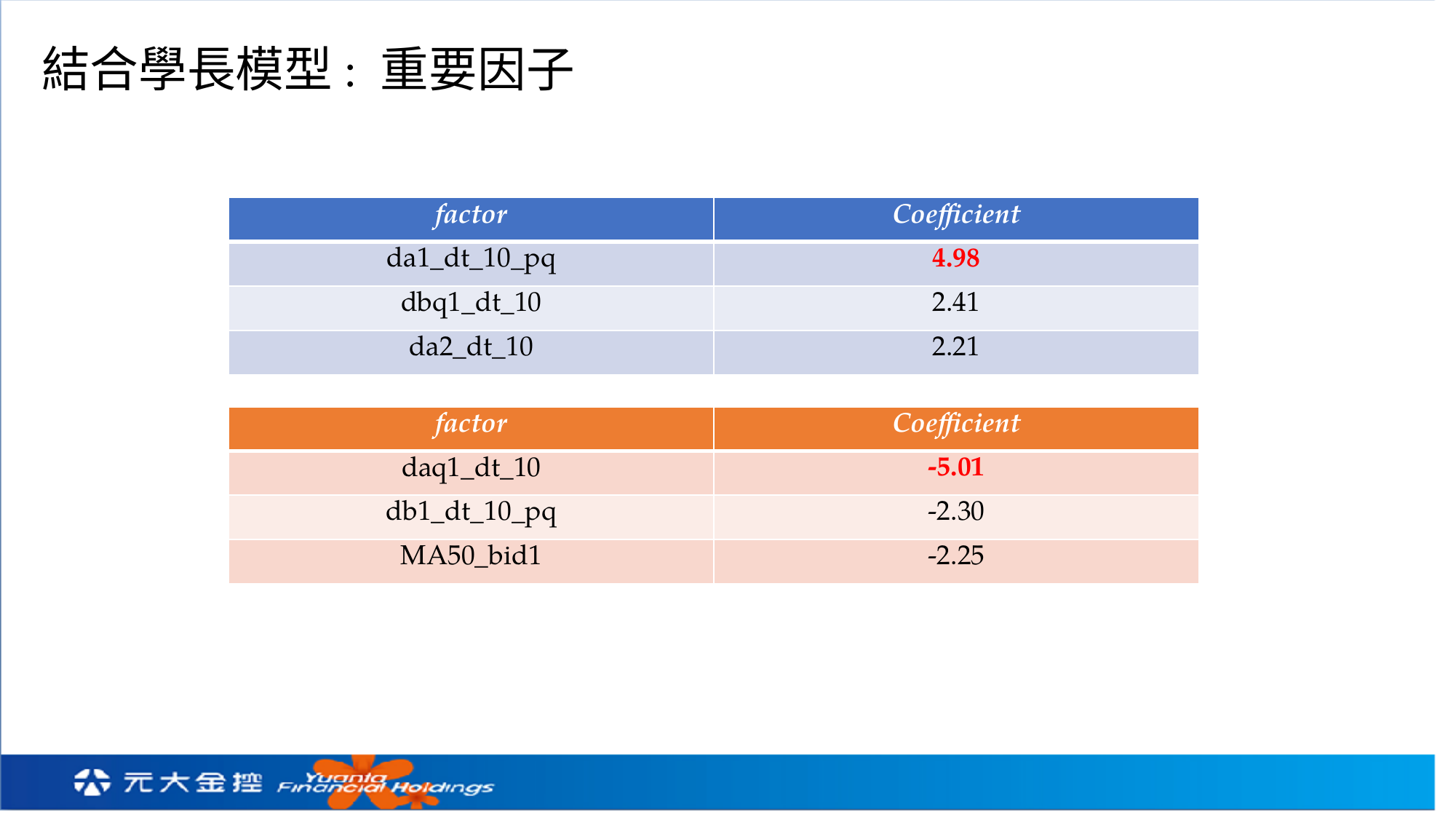

結合學長模型: 重要因子
| factor | Coefficient |
| --- | --- |
| da1\_dt\_10\_pq | 4.98 |
| dbq1\_dt\_10 | 2.41 |
| da2\_dt\_10 | 2.21 |
| factor | Coefficient |
| --- | --- |
| daq1\_dt\_10 | -5.01 |
| db1\_dt\_10\_pq | -2.30 |
| MA50\_bid1 | -2.25 |